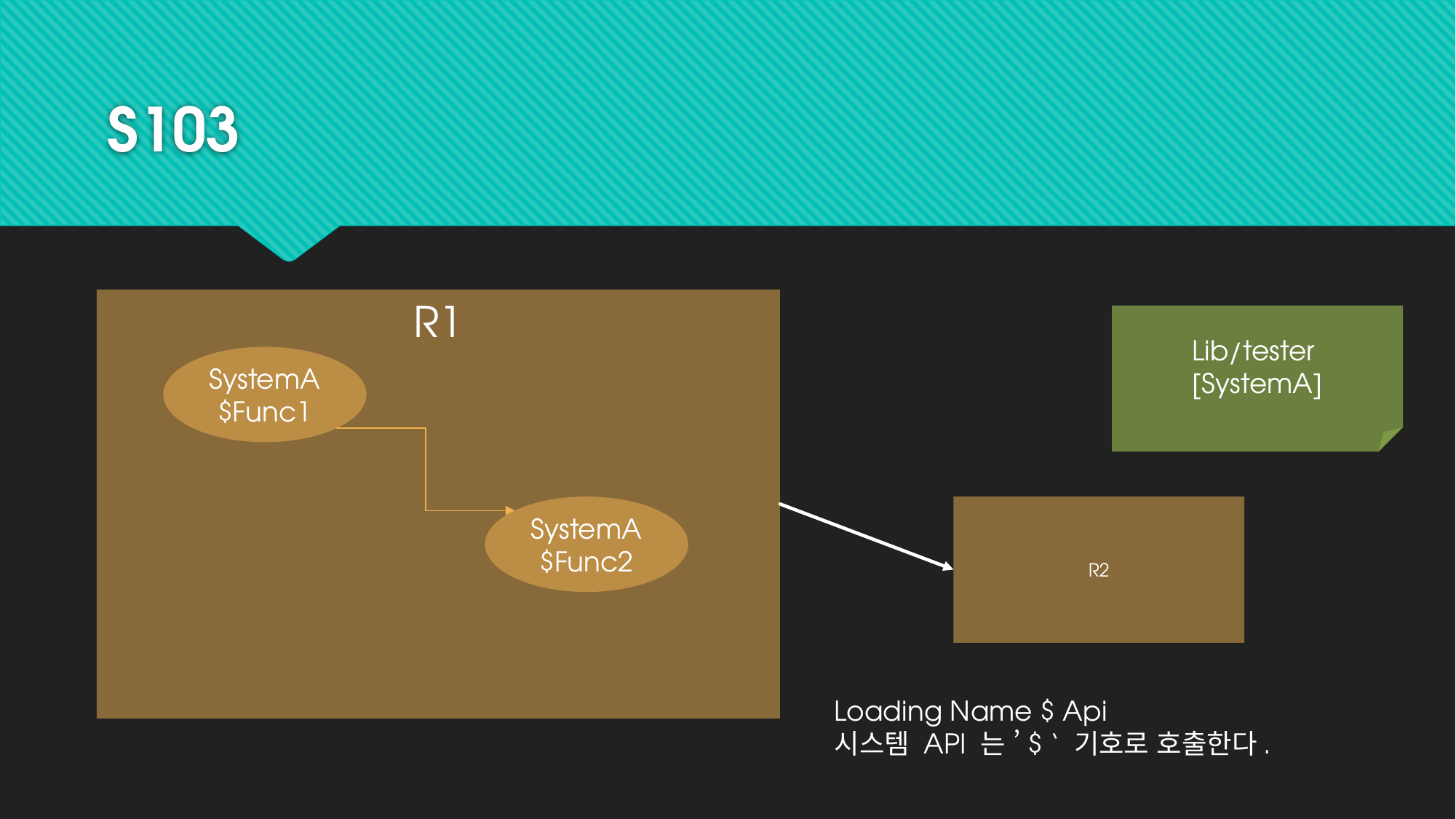

# S103
R1
SystemA $Func1
SystemA $Func2
Lib/tester
[SystemA]
R2
Loading Name $ Api
시스템 API 는 ’$ ‘ 기호로 호출한다.